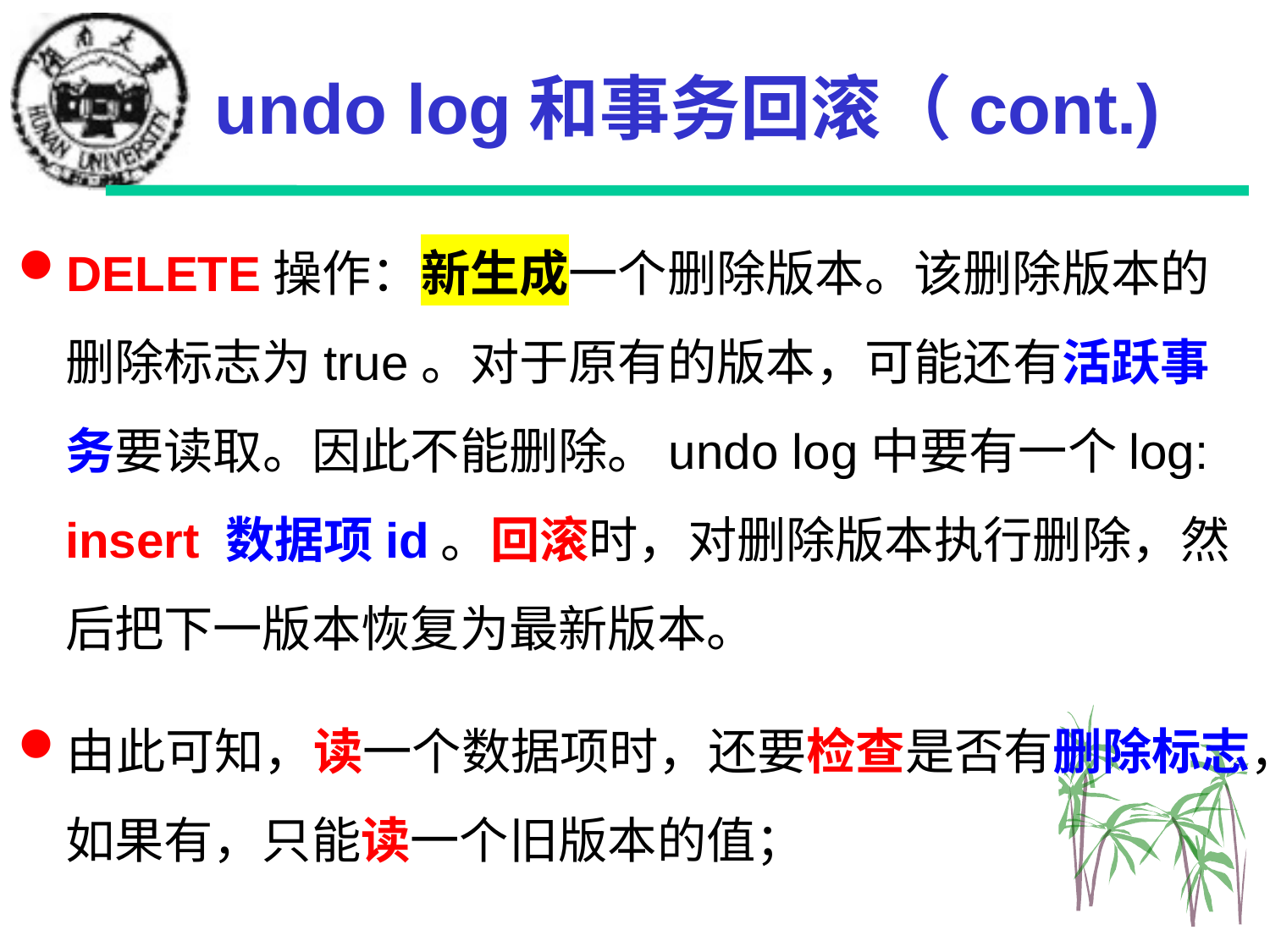

# undo log和事务回滚（cont.)
DELETE操作：新生成一个删除版本。该删除版本的删除标志为true。对于原有的版本，可能还有活跃事务要读取。因此不能删除。undo log中要有一个log: insert 数据项id。回滚时，对删除版本执行删除，然后把下一版本恢复为最新版本。
由此可知，读一个数据项时，还要检查是否有删除标志，如果有，只能读一个旧版本的值；